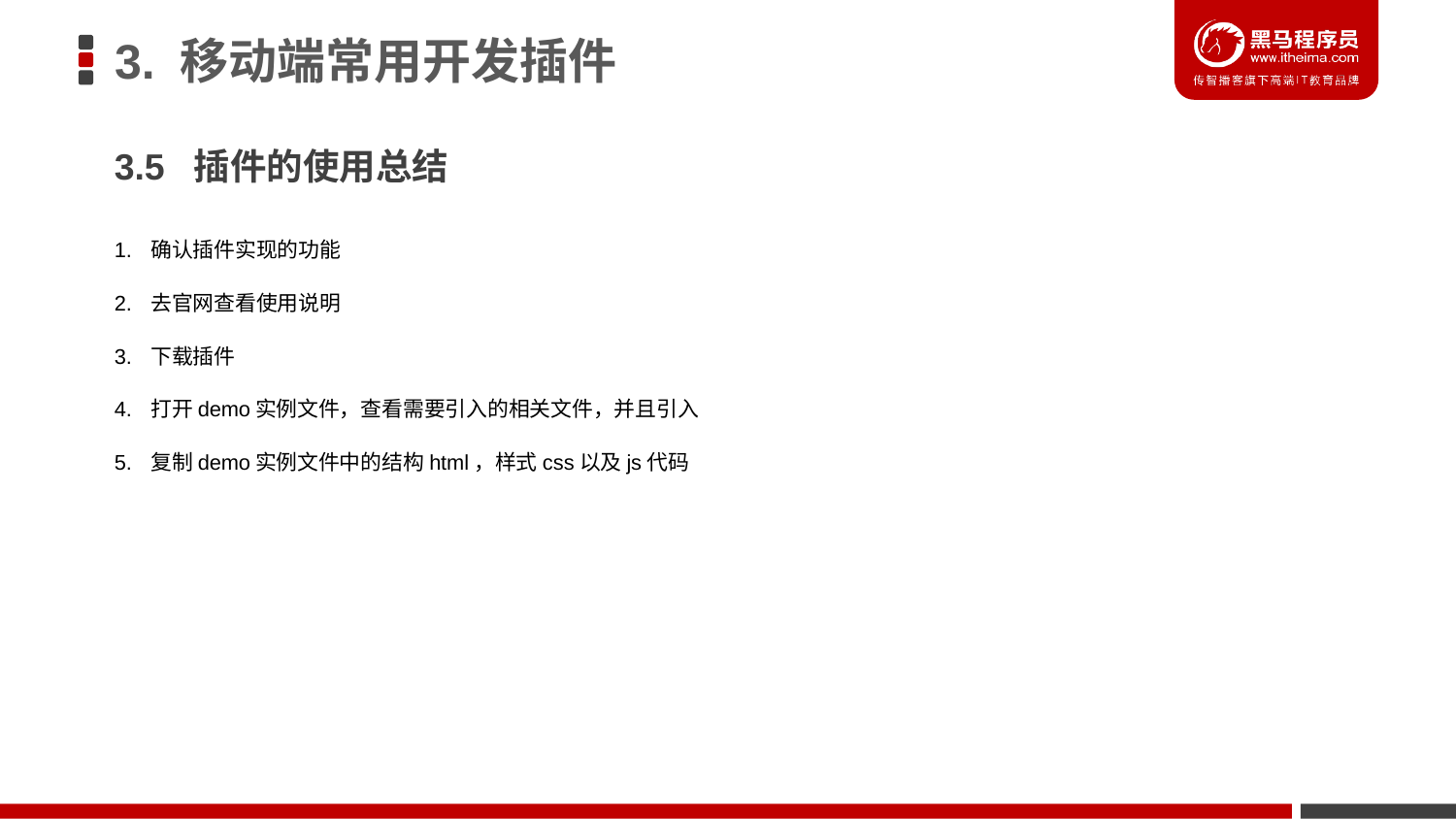

# 3. 移动端常用开发插件
3.5  插件的使用总结
确认插件实现的功能
去官网查看使用说明
下载插件
打开demo实例文件，查看需要引入的相关文件，并且引入
复制demo实例文件中的结构html，样式css以及js代码